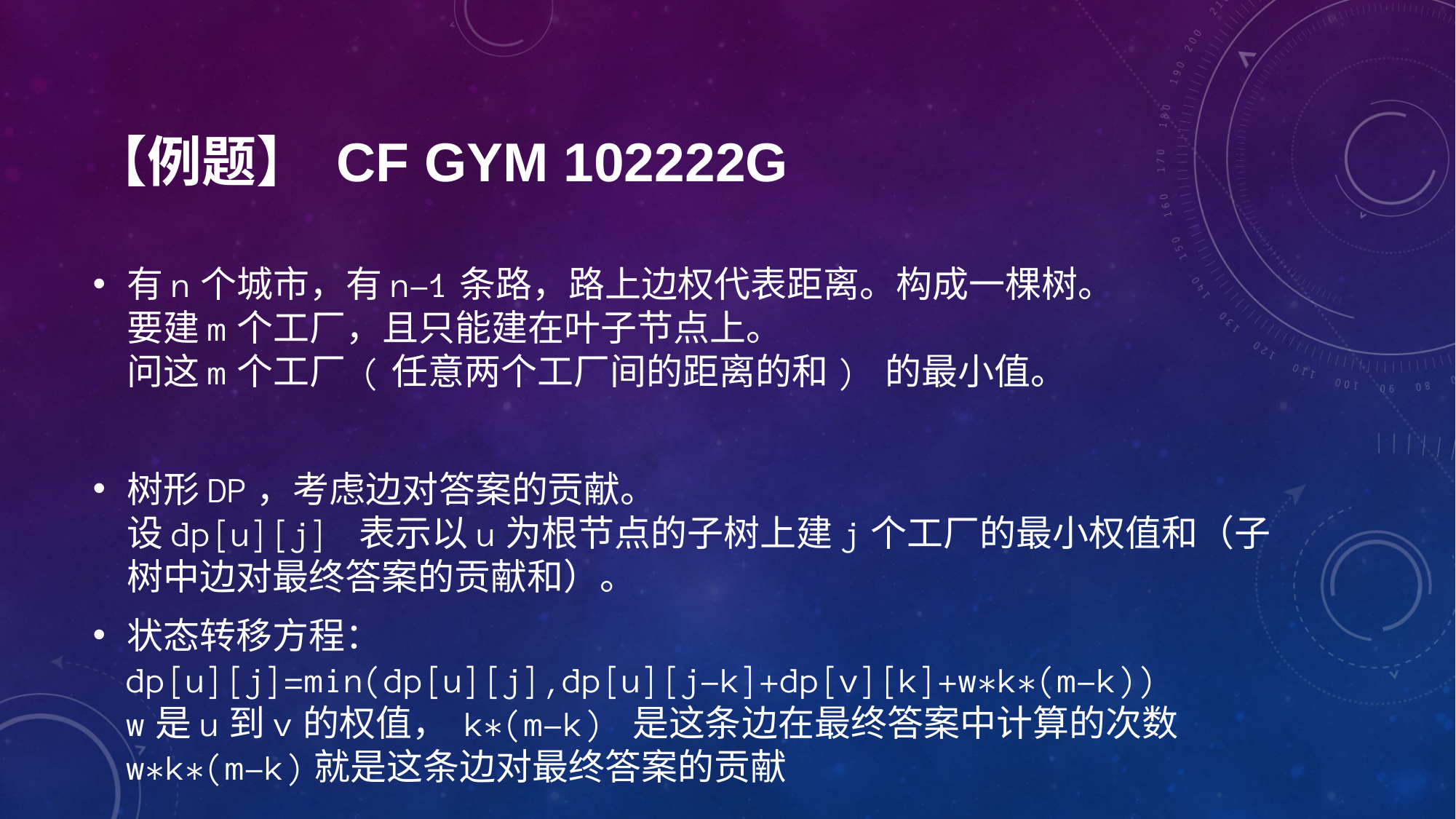

# 【例题】 CF gym 102222G
有n个城市，有n-1条路，路上边权代表距离。构成一棵树。
要建m个工厂，且只能建在叶子节点上。
问这m个工厂 (任意两个工厂间的距离的和) 的最小值。

树形DP，考虑边对答案的贡献。
设dp[u][j] 表示以u为根节点的子树上建j个工厂的最小权值和（子树中边对最终答案的贡献和）。
状态转移方程：
dp[u][j]=min(dp[u][j],dp[u][j-k]+dp[v][k]+w*k*(m-k))
w是u到v的权值， k*(m-k) 是这条边在最终答案中计算的次数
w*k*(m-k)就是这条边对最终答案的贡献